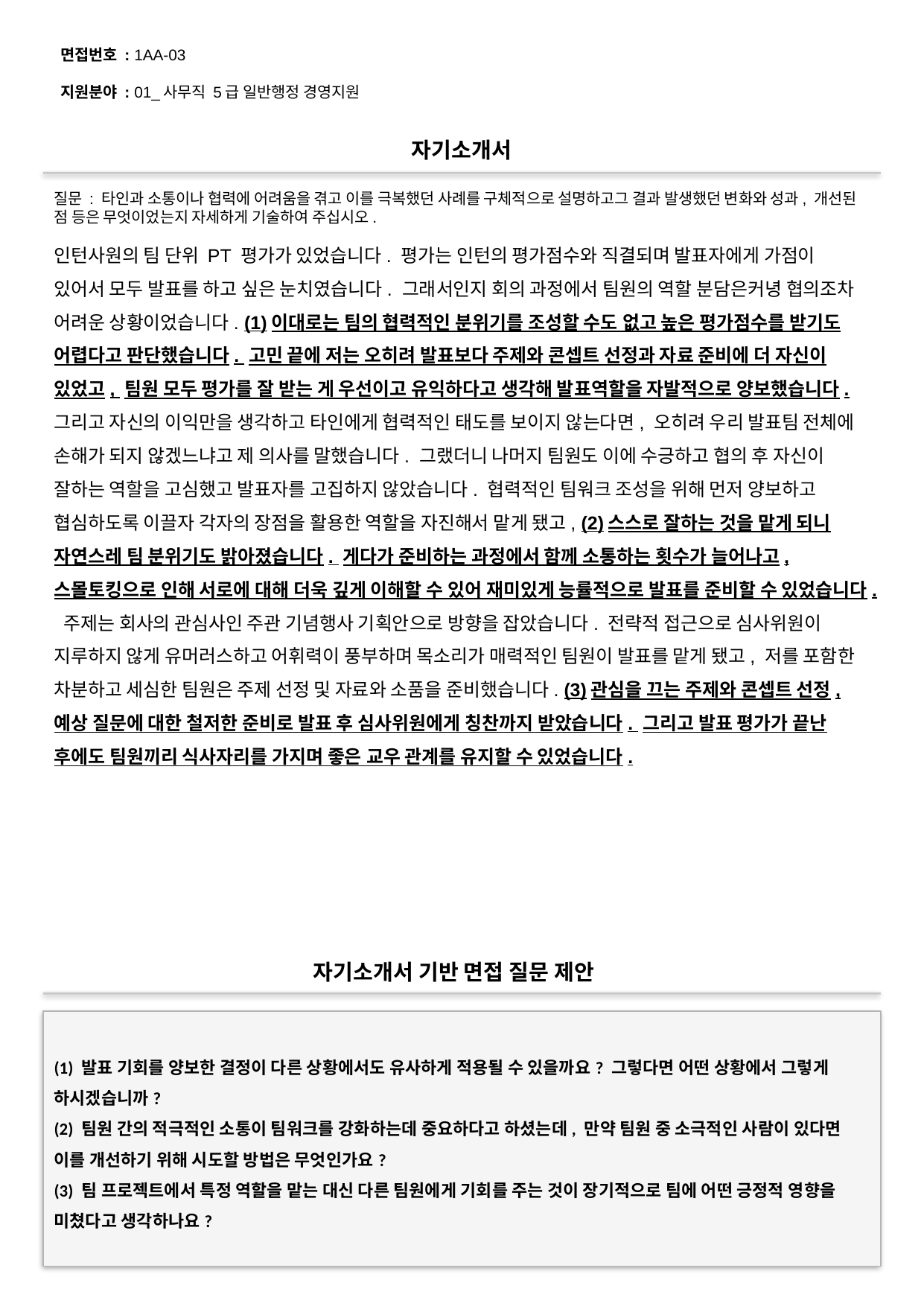

면접번호 : 1AA-03

지원분야 : 01_사무직 5급 일반행정 경영지원
#

자기소개서

질문 : 타인과 소통이나 협력에 어려움을 겪고 이를 극복했던 사례를 구체적으로 설명하고그 결과 발생했던 변화와 성과, 개선된 점 등은 무엇이었는지 자세하게 기술하여 주십시오.

인턴사원의 팀 단위 PT 평가가 있었습니다. 평가는 인턴의 평가점수와 직결되며 발표자에게 가점이 있어서 모두 발표를 하고 싶은 눈치였습니다. 그래서인지 회의 과정에서 팀원의 역할 분담은커녕 협의조차 어려운 상황이었습니다. (1)이대로는 팀의 협력적인 분위기를 조성할 수도 없고 높은 평가점수를 받기도 어렵다고 판단했습니다. 고민 끝에 저는 오히려 발표보다 주제와 콘셉트 선정과 자료 준비에 더 자신이 있었고, 팀원 모두 평가를 잘 받는 게 우선이고 유익하다고 생각해 발표역할을 자발적으로 양보했습니다. 그리고 자신의 이익만을 생각하고 타인에게 협력적인 태도를 보이지 않는다면, 오히려 우리 발표팀 전체에 손해가 되지 않겠느냐고 제 의사를 말했습니다. 그랬더니 나머지 팀원도 이에 수긍하고 협의 후 자신이 잘하는 역할을 고심했고 발표자를 고집하지 않았습니다. 협력적인 팀워크 조성을 위해 먼저 양보하고 협심하도록 이끌자 각자의 장점을 활용한 역할을 자진해서 맡게 됐고, (2)스스로 잘하는 것을 맡게 되니 자연스레 팀 분위기도 밝아졌습니다. 게다가 준비하는 과정에서 함께 소통하는 횟수가 늘어나고, 스몰토킹으로 인해 서로에 대해 더욱 깊게 이해할 수 있어 재미있게 능률적으로 발표를 준비할 수 있었습니다. 주제는 회사의 관심사인 주관 기념행사 기획안으로 방향을 잡았습니다. 전략적 접근으로 심사위원이 지루하지 않게 유머러스하고 어휘력이 풍부하며 목소리가 매력적인 팀원이 발표를 맡게 됐고, 저를 포함한 차분하고 세심한 팀원은 주제 선정 및 자료와 소품을 준비했습니다. (3)관심을 끄는 주제와 콘셉트 선정, 예상 질문에 대한 철저한 준비로 발표 후 심사위원에게 칭찬까지 받았습니다. 그리고 발표 평가가 끝난 후에도 팀원끼리 식사자리를 가지며 좋은 교우 관계를 유지할 수 있었습니다.

자기소개서 기반 면접 질문 제안

(1) 발표 기회를 양보한 결정이 다른 상황에서도 유사하게 적용될 수 있을까요? 그렇다면 어떤 상황에서 그렇게 하시겠습니까?
(2) 팀원 간의 적극적인 소통이 팀워크를 강화하는데 중요하다고 하셨는데, 만약 팀원 중 소극적인 사람이 있다면 이를 개선하기 위해 시도할 방법은 무엇인가요?
(3) 팀 프로젝트에서 특정 역할을 맡는 대신 다른 팀원에게 기회를 주는 것이 장기적으로 팀에 어떤 긍정적 영향을 미쳤다고 생각하나요?